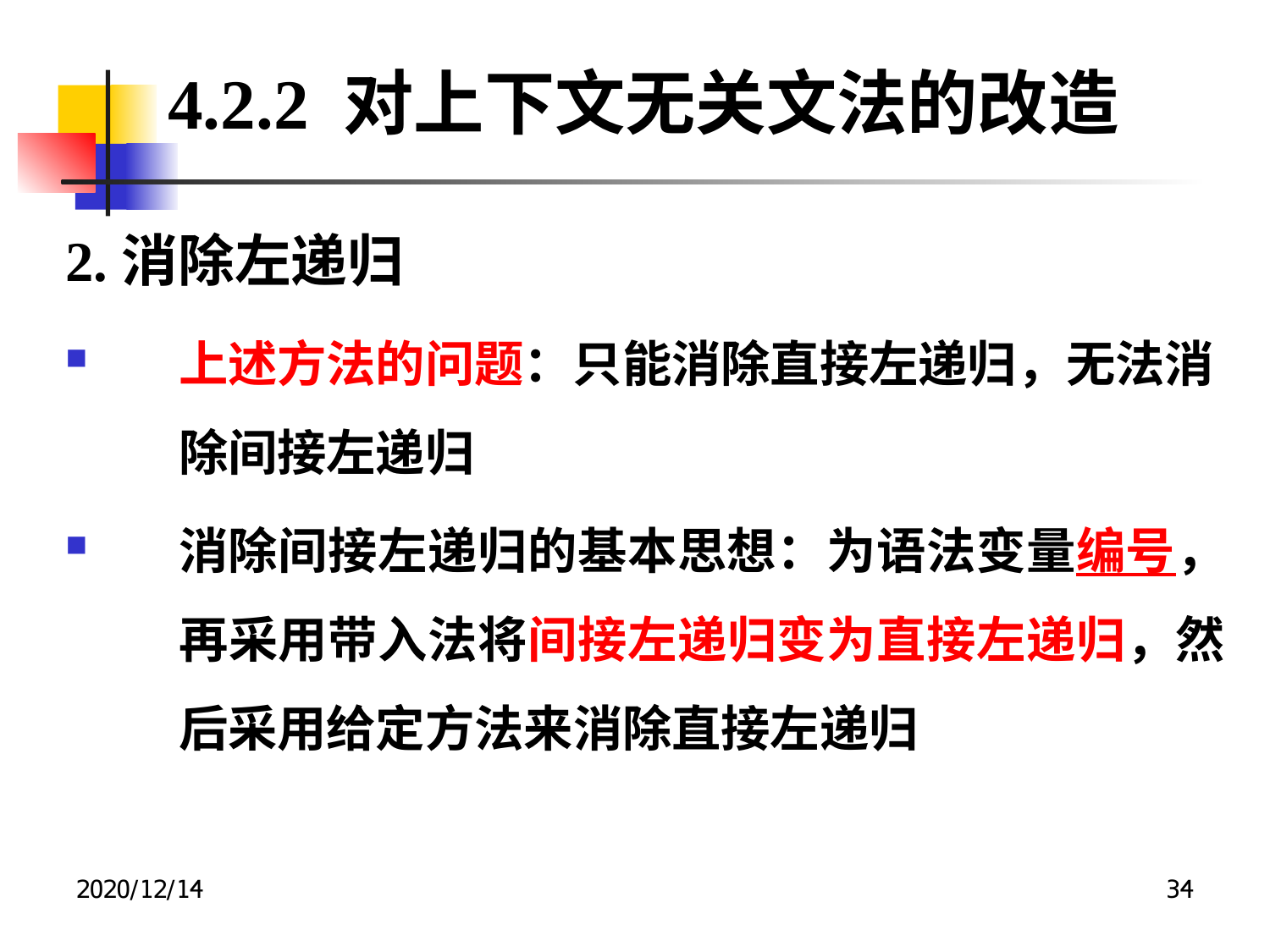

4.2.2 对上下文无关文法的改造
2.消除左递归
上述方法的问题：只能消除直接左递归，无法消除间接左递归
消除间接左递归的基本思想：为语法变量编号，再采用带入法将间接左递归变为直接左递归，然后采用给定方法来消除直接左递归
2020/12/14
34